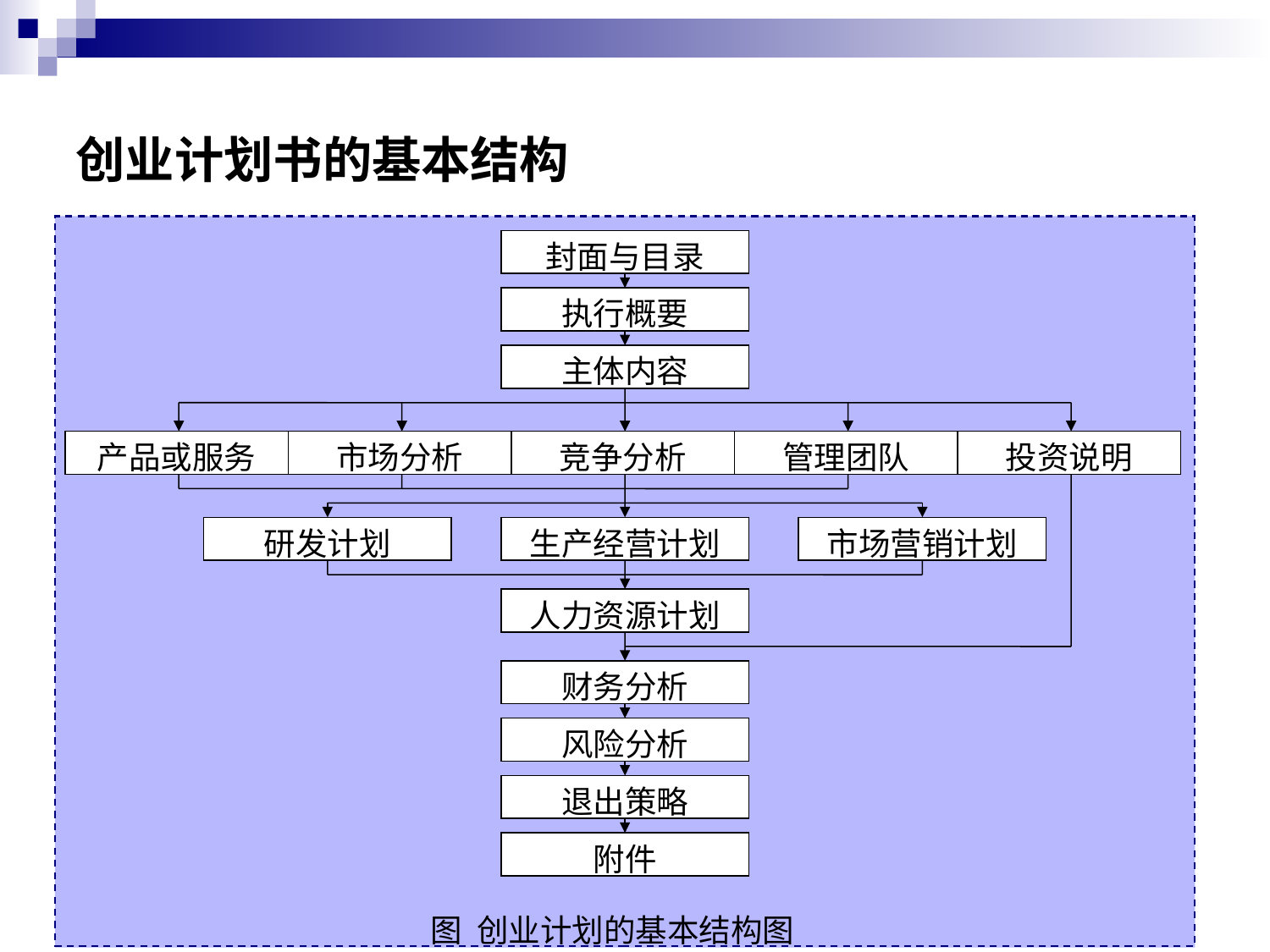

# 创业计划书的基本结构

封面与目录

执行概要

主体内容

产品或服务

市场分析

竞争分析

管理团队

投资说明

研发计划

生产经营计划

市场营销计划

人力资源计划

财务分析

风险分析

退出策略

附件

图  创业计划的基本结构图